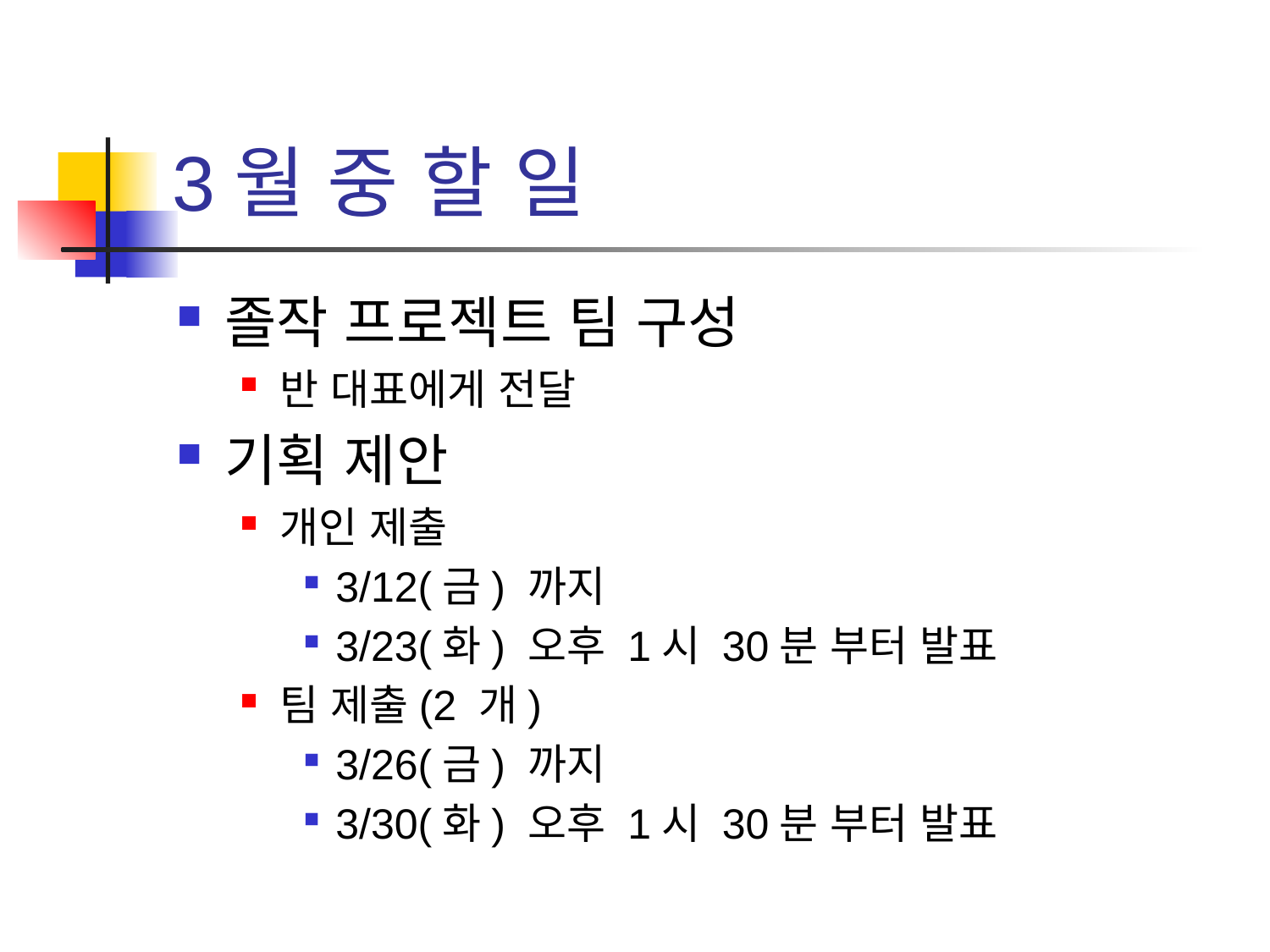

# 3월 중 할 일
졸작 프로젝트 팀 구성
반 대표에게 전달
기획 제안
개인 제출
3/12(금) 까지
3/23(화) 오후 1시 30분 부터 발표
팀 제출(2 개)
3/26(금) 까지
3/30(화) 오후 1시 30분 부터 발표